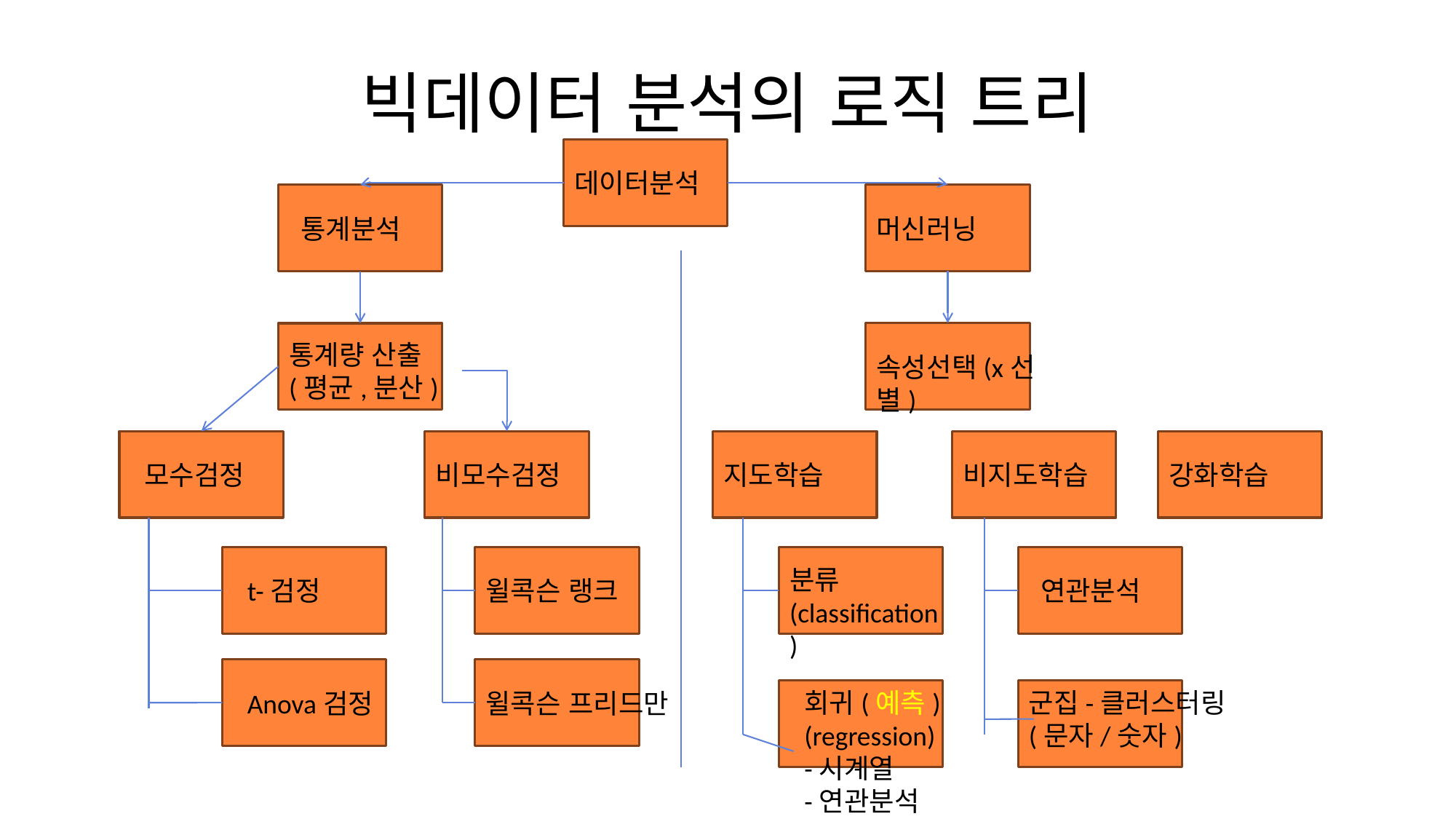

# 빅데이터 분석의 로직 트리

데이터분석

머신러닝
통계분석

통계량 산출
(평균,분산)
속성선택(x선별)

모수검정
비모수검정
지도학습
비지도학습
강화학습

분류
(classification)
t-검정
윌콕슨 랭크
연관분석

회귀(예측)
(regression)
-시계열
-연관분석

군집-클러스터링
(문자/숫자)
Anova검정
윌콕슨 프리드만